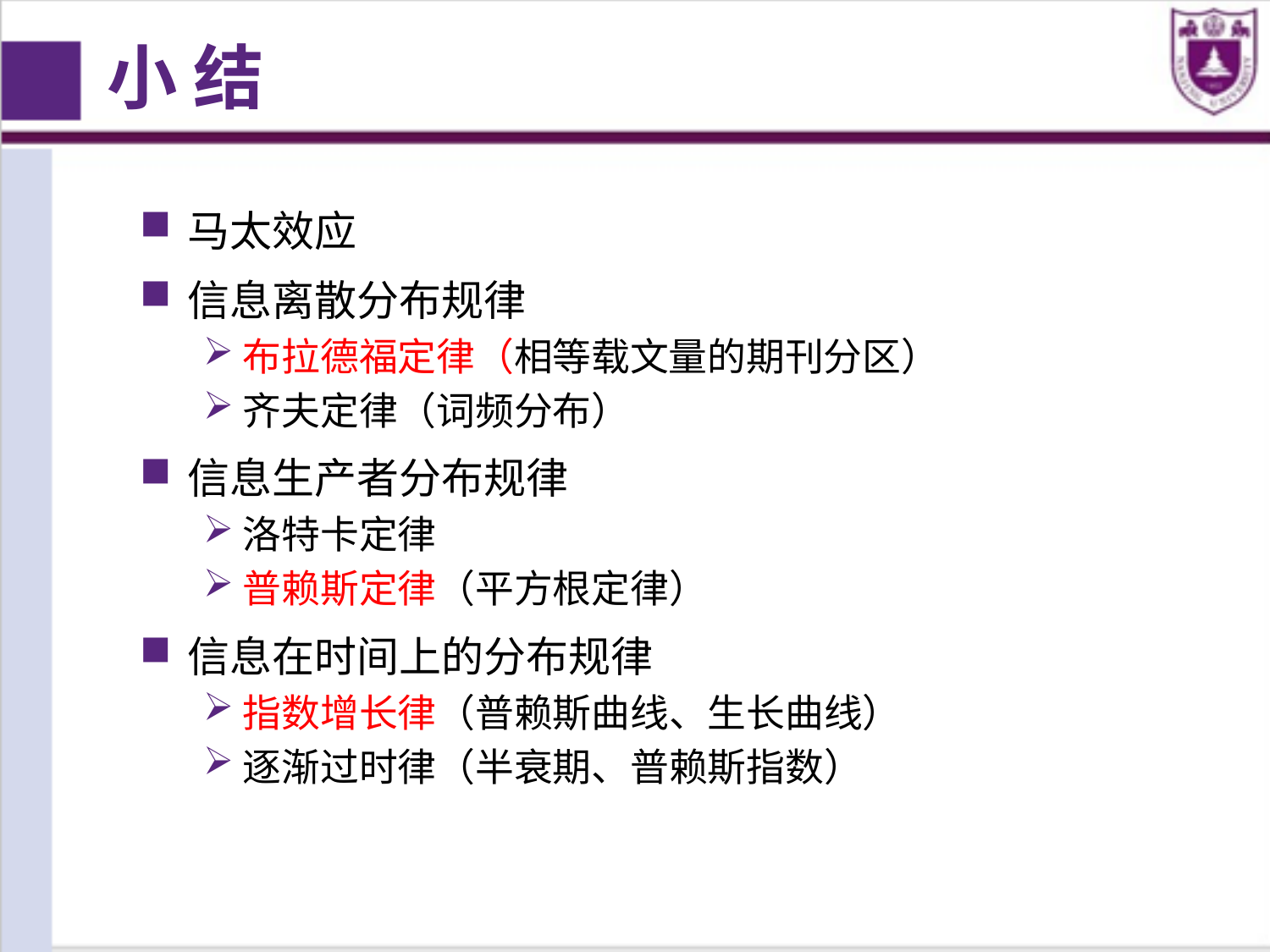

小 结
马太效应
信息离散分布规律
布拉德福定律（相等载文量的期刊分区）
齐夫定律（词频分布）
信息生产者分布规律
洛特卡定律
普赖斯定律（平方根定律）
信息在时间上的分布规律
指数增长律（普赖斯曲线、生长曲线）
逐渐过时律（半衰期、普赖斯指数）